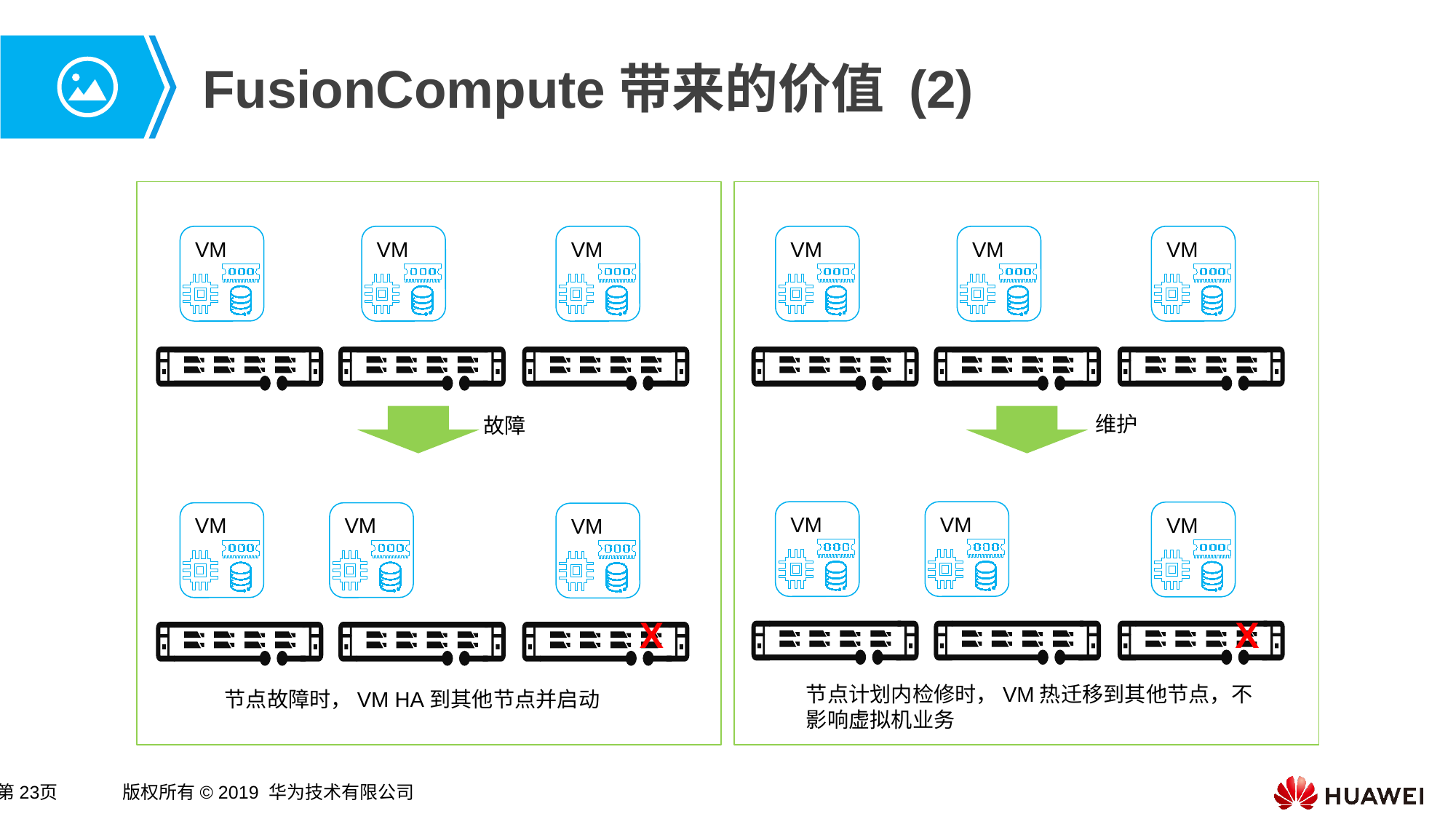

# FusionCompute带来的价值 (2)

VM

VM

VM

VM

VM

VM

维护

故障
VM

VM

VM

VM

VM

VM

X
X

节点计划内检修时，VM热迁移到其他节点，不影响虚拟机业务
节点故障时，VM HA到其他节点并启动